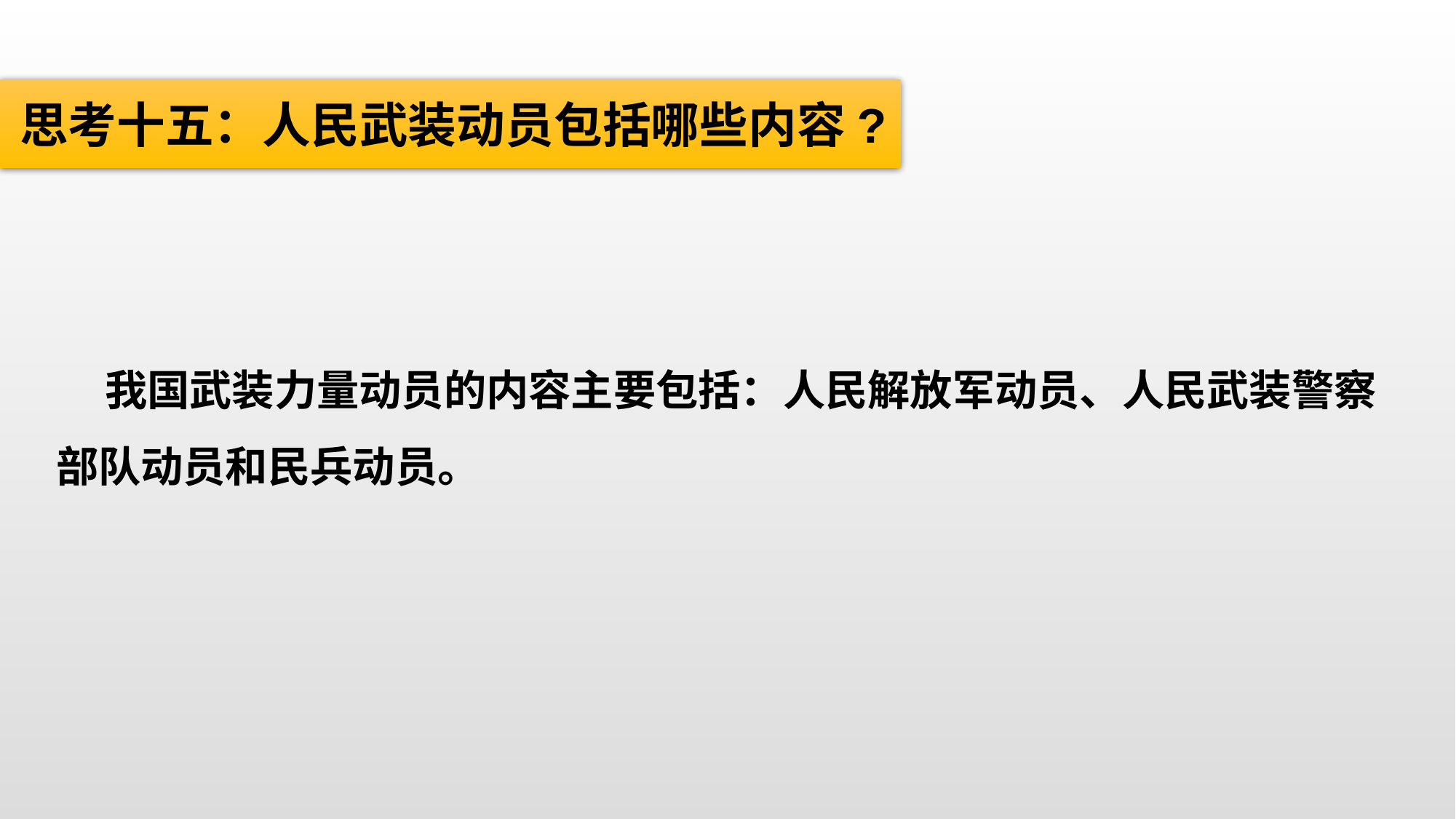

思考十五：人民武装动员包括哪些内容?
    我国武装力量动员的内容主要包括：人民解放军动员、人民武装警察部队动员和民兵动员。